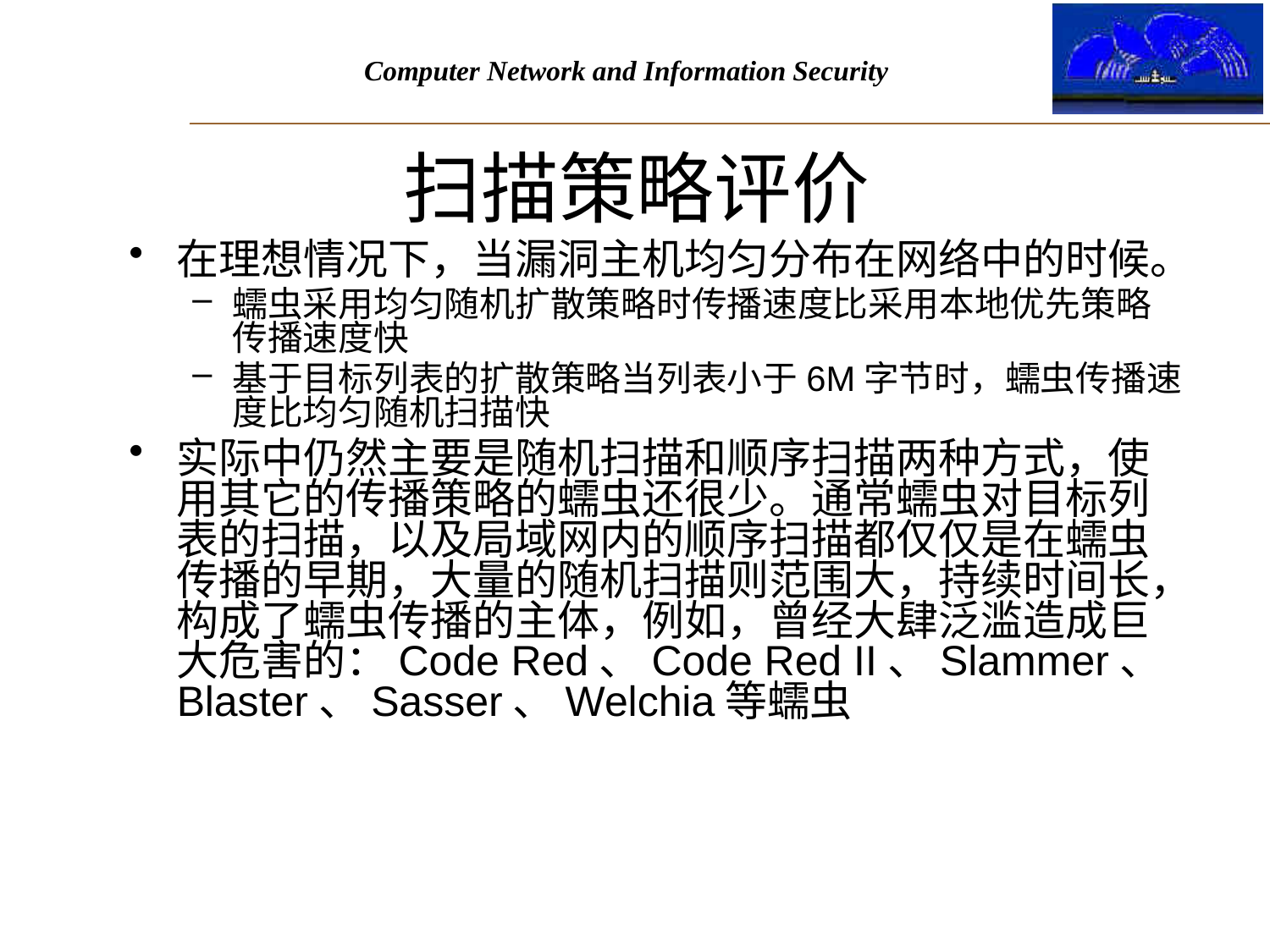

# 扫描策略评价
在理想情况下，当漏洞主机均匀分布在网络中的时候。
蠕虫采用均匀随机扩散策略时传播速度比采用本地优先策略传播速度快
基于目标列表的扩散策略当列表小于6M字节时，蠕虫传播速度比均匀随机扫描快
实际中仍然主要是随机扫描和顺序扫描两种方式，使用其它的传播策略的蠕虫还很少。通常蠕虫对目标列表的扫描，以及局域网内的顺序扫描都仅仅是在蠕虫传播的早期，大量的随机扫描则范围大，持续时间长，构成了蠕虫传播的主体，例如，曾经大肆泛滥造成巨大危害的：Code Red、Code Red II、Slammer、Blaster、Sasser、Welchia等蠕虫